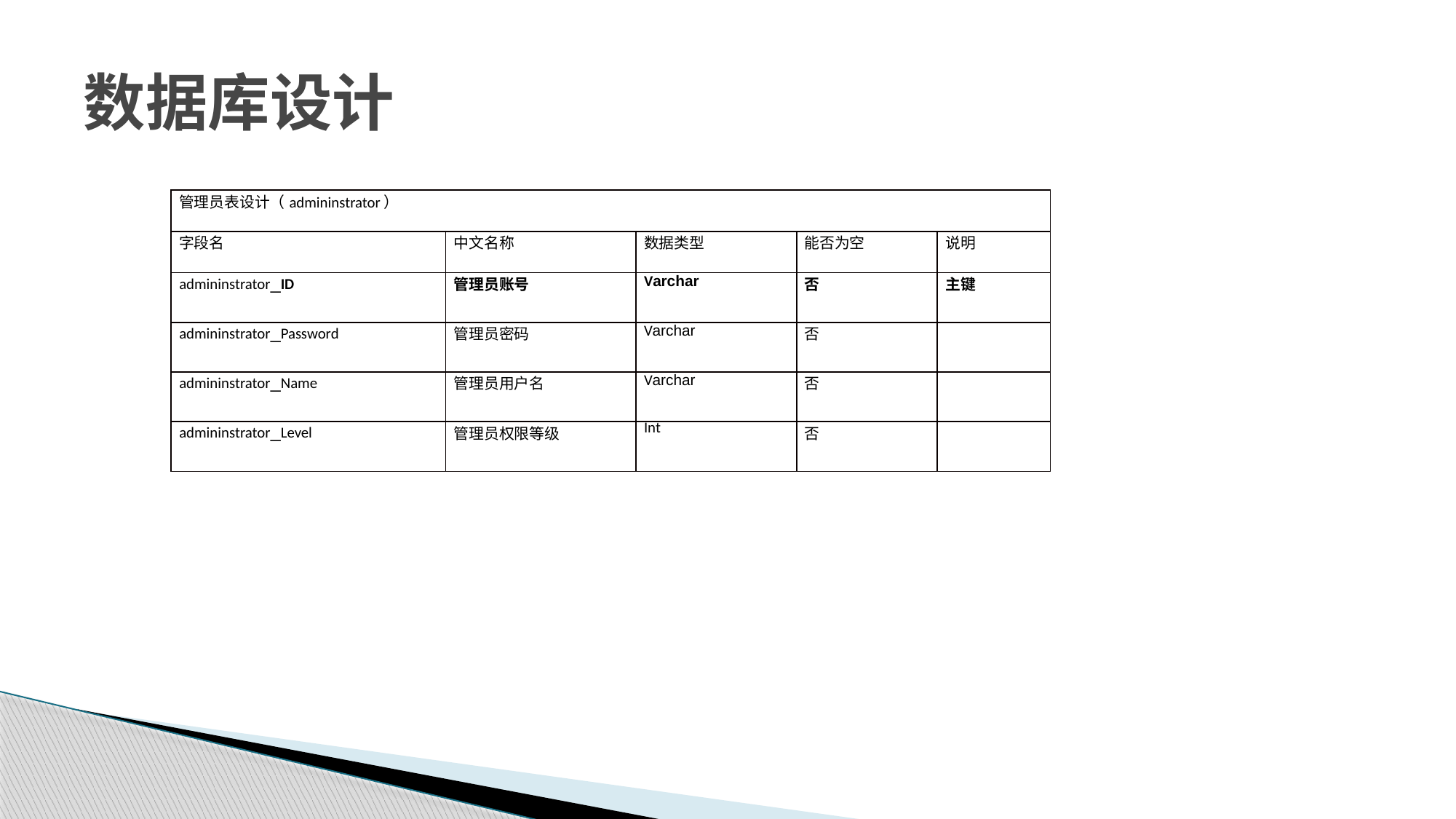

# 数据库设计
| 管理员表设计（admininstrator） |  |  |  |  |
| --- | --- | --- | --- | --- |
| 字段名 | 中文名称 | 数据类型 | 能否为空 | 说明 |
| admininstrator\_ID | 管理员账号 | Varchar | 否 | 主键 |
| admininstrator\_Password | 管理员密码 | Varchar | 否 |  |
| admininstrator\_Name | 管理员用户名 | Varchar | 否 |  |
| admininstrator\_Level | 管理员权限等级 | Int | 否 |  |